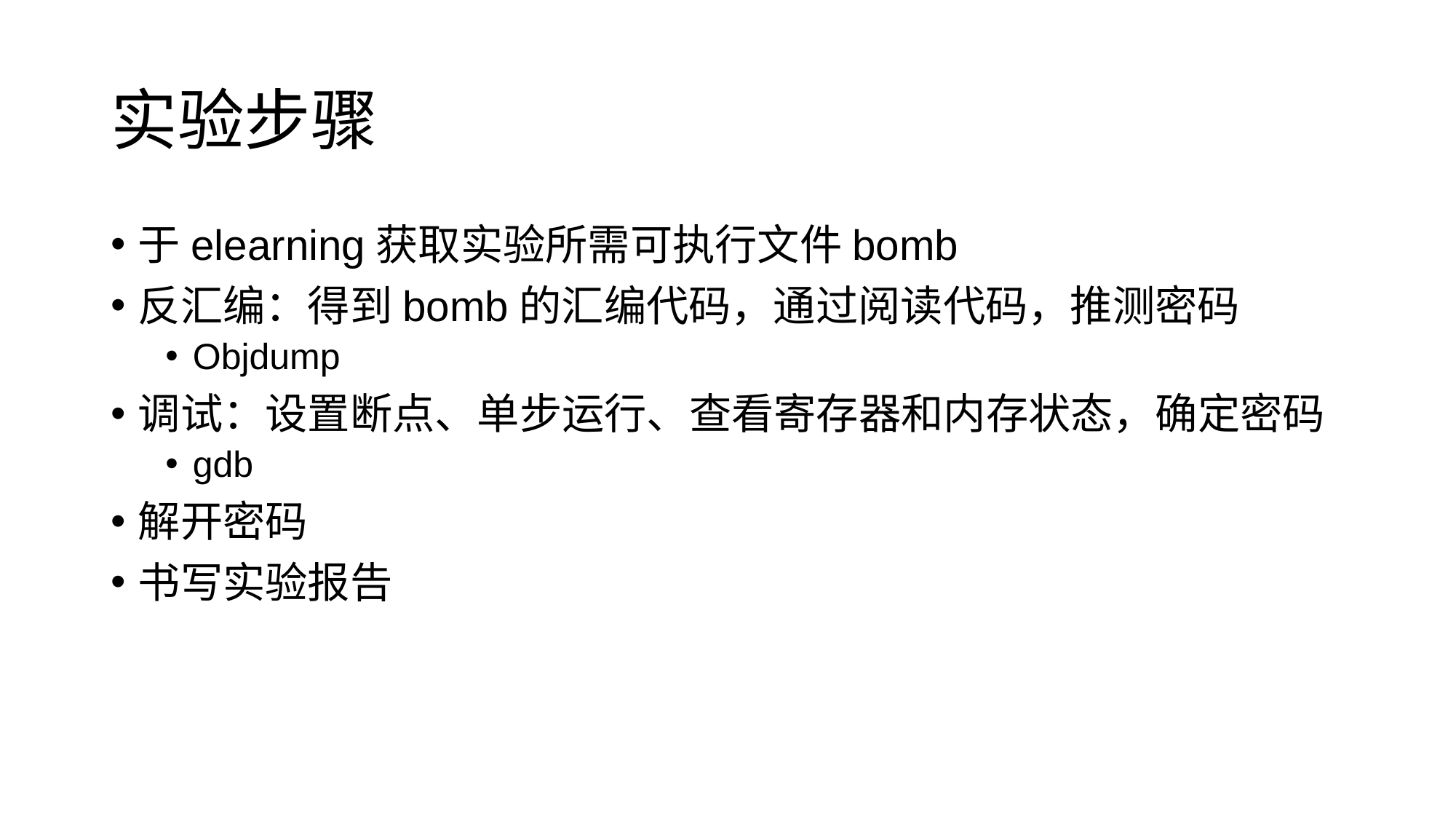

# 实验步骤
于elearning获取实验所需可执行文件bomb
反汇编：得到bomb的汇编代码，通过阅读代码，推测密码
Objdump
调试：设置断点、单步运行、查看寄存器和内存状态，确定密码
gdb
解开密码
书写实验报告